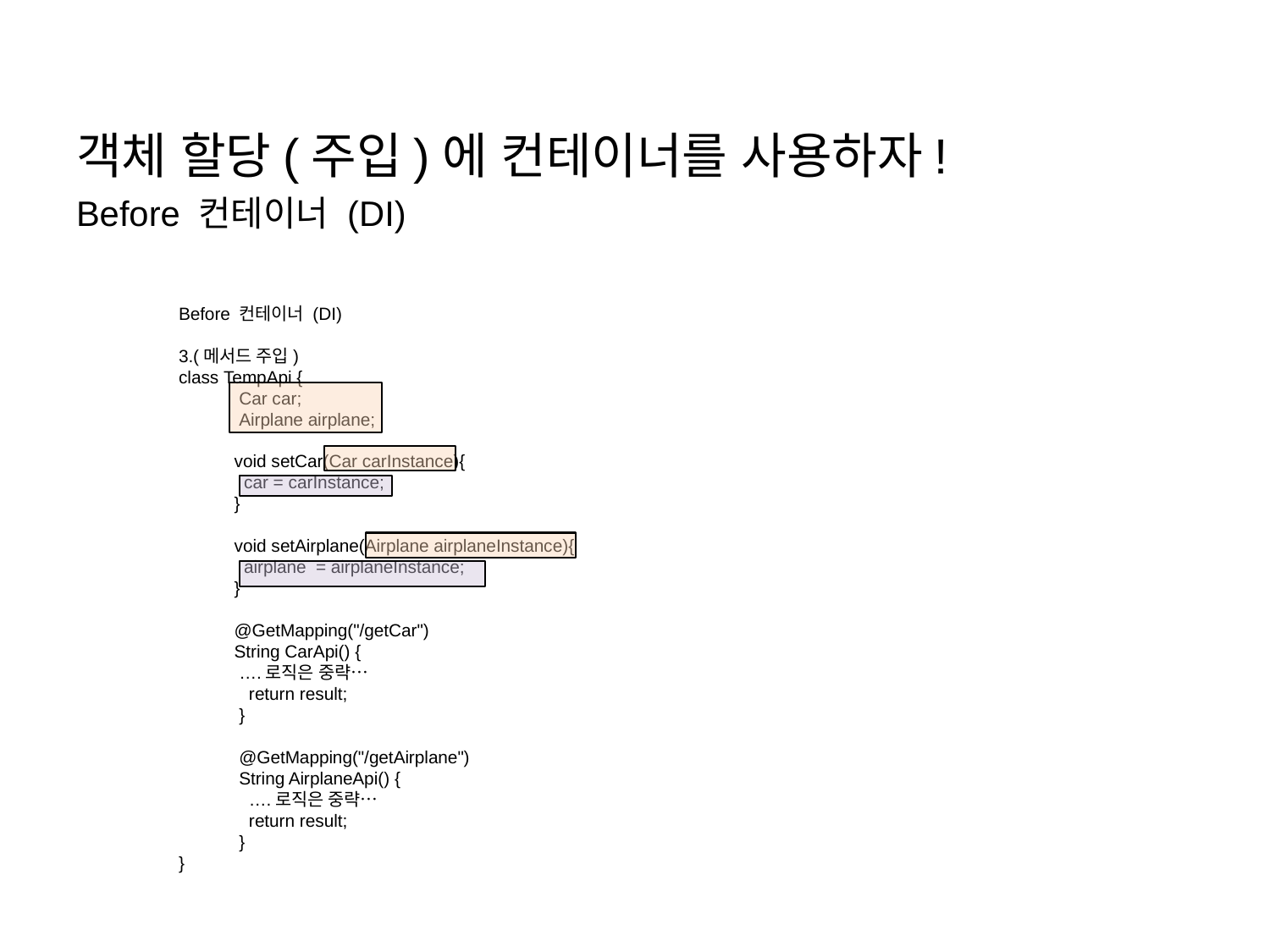

객체 할당(주입)에 컨테이너를 사용하자!
Before 컨테이너 (DI)

Before 컨테이너 (DI)

3.(메서드 주입)
class TempApi {
 Car car;
 Airplane airplane;

void setCar(Car carInstance){
  car = carInstance;
}

void setAirplane(Airplane airplaneInstance){
  airplane  = airplaneInstance;
}
@GetMapping("/getCar")
String CarApi() {
 ….로직은 중략…
   return result;
 }
 @GetMapping("/getAirplane")
 String AirplaneApi() {
   ….로직은 중략…
   return result;
 }
}